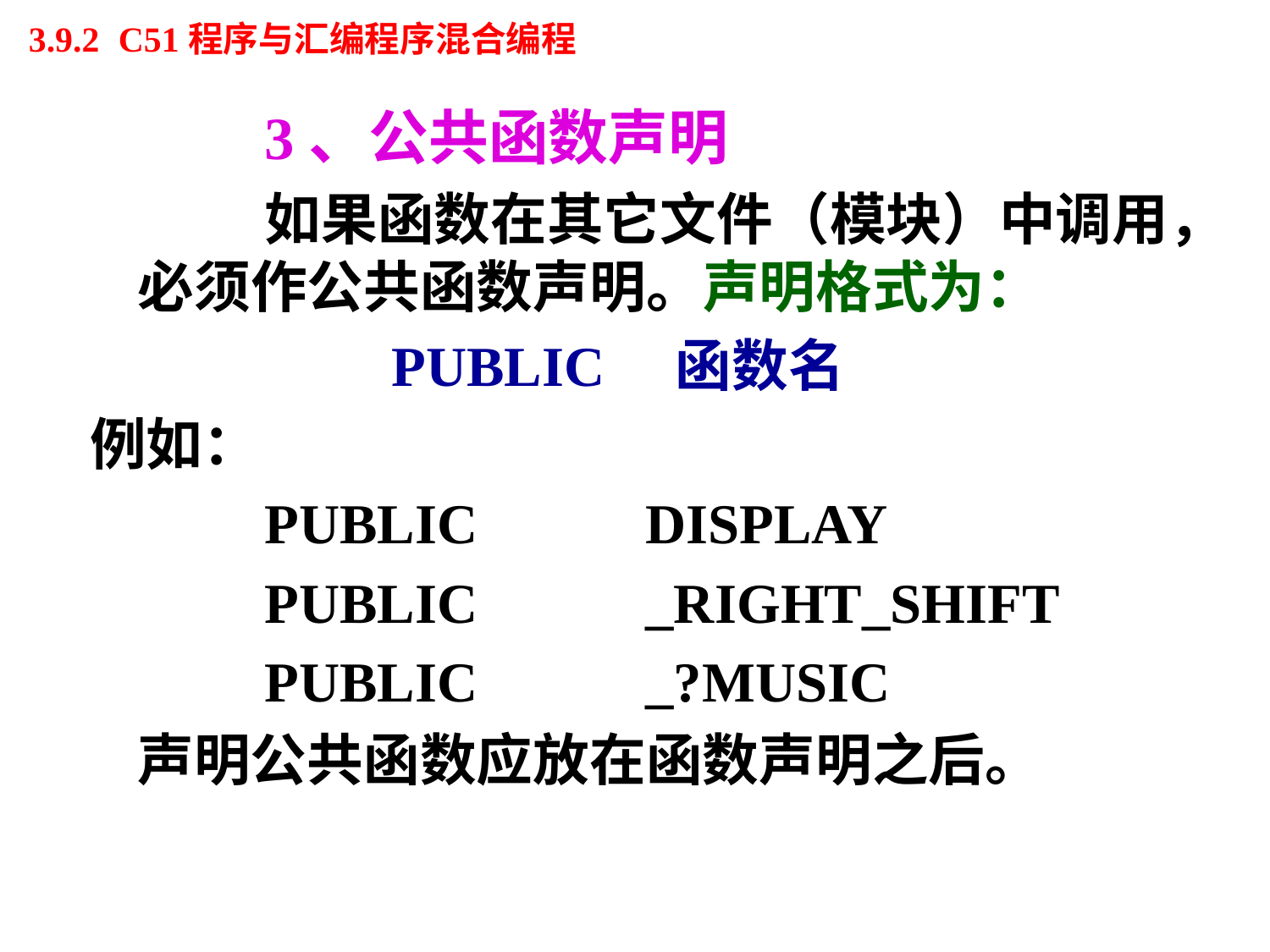

# 3.9.2  C51程序与汇编程序混合编程
		3、公共函数声明
		如果函数在其它文件（模块）中调用，必须作公共函数声明。声明格式为：
			PUBLIC    函数名
例如：
		PUBLIC		DISPLAY
		PUBLIC		_RIGHT_SHIFT
		PUBLIC		_?MUSIC
	声明公共函数应放在函数声明之后。